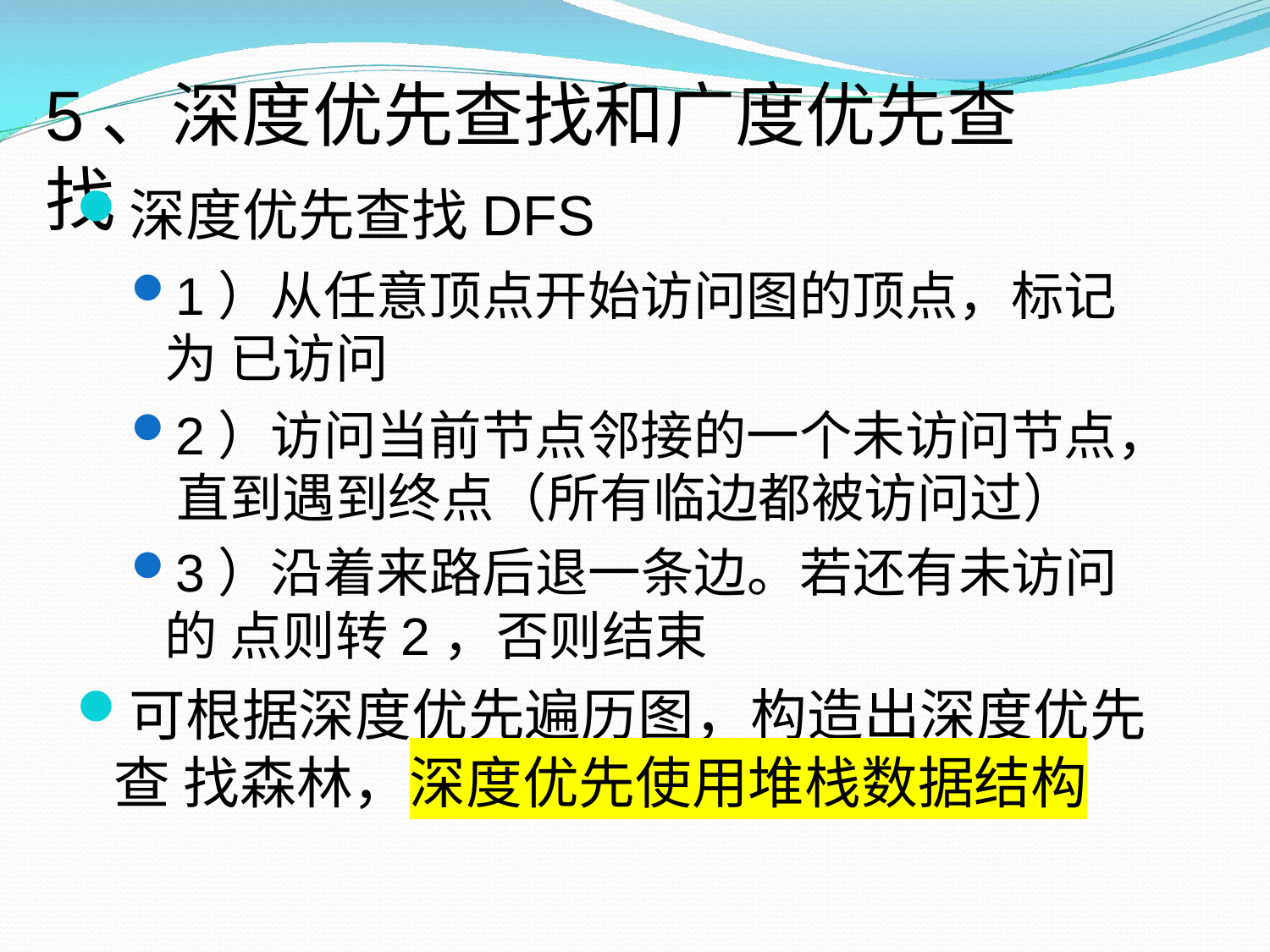

# 5、深度优先查找和广度优先查找
深度优先查找DFS
1）从任意顶点开始访问图的顶点，标记为 已访问
2）访问当前节点邻接的一个未访问节点， 直到遇到终点（所有临边都被访问过）
3）沿着来路后退一条边。若还有未访问的 点则转2，否则结束
可根据深度优先遍历图，构造出深度优先查 找森林，深度优先使用堆栈数据结构